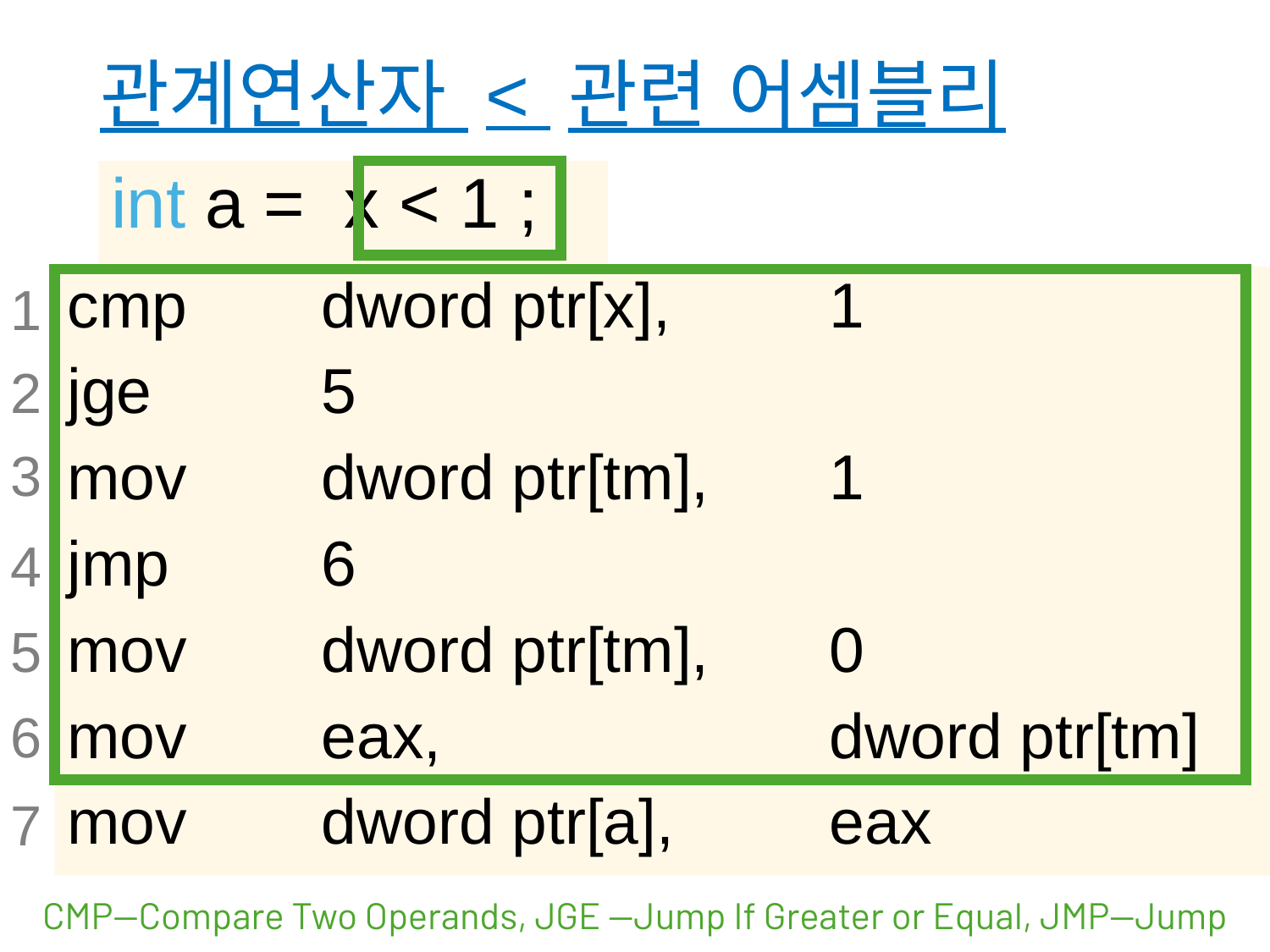

# 관계연산자 < 관련 어셈블리
int a =  x < 1 ;

cmp		dword ptr[x],		1
jge		5
mov		dword ptr[tm],	1
jmp		6
mov		dword ptr[tm],	0
mov		eax,				dword ptr[tm]
mov		dword ptr[a],		eax

1
2
3
4
5
6
7
CMP—Compare Two Operands, JGE —Jump If Greater or Equal, JMP—Jump